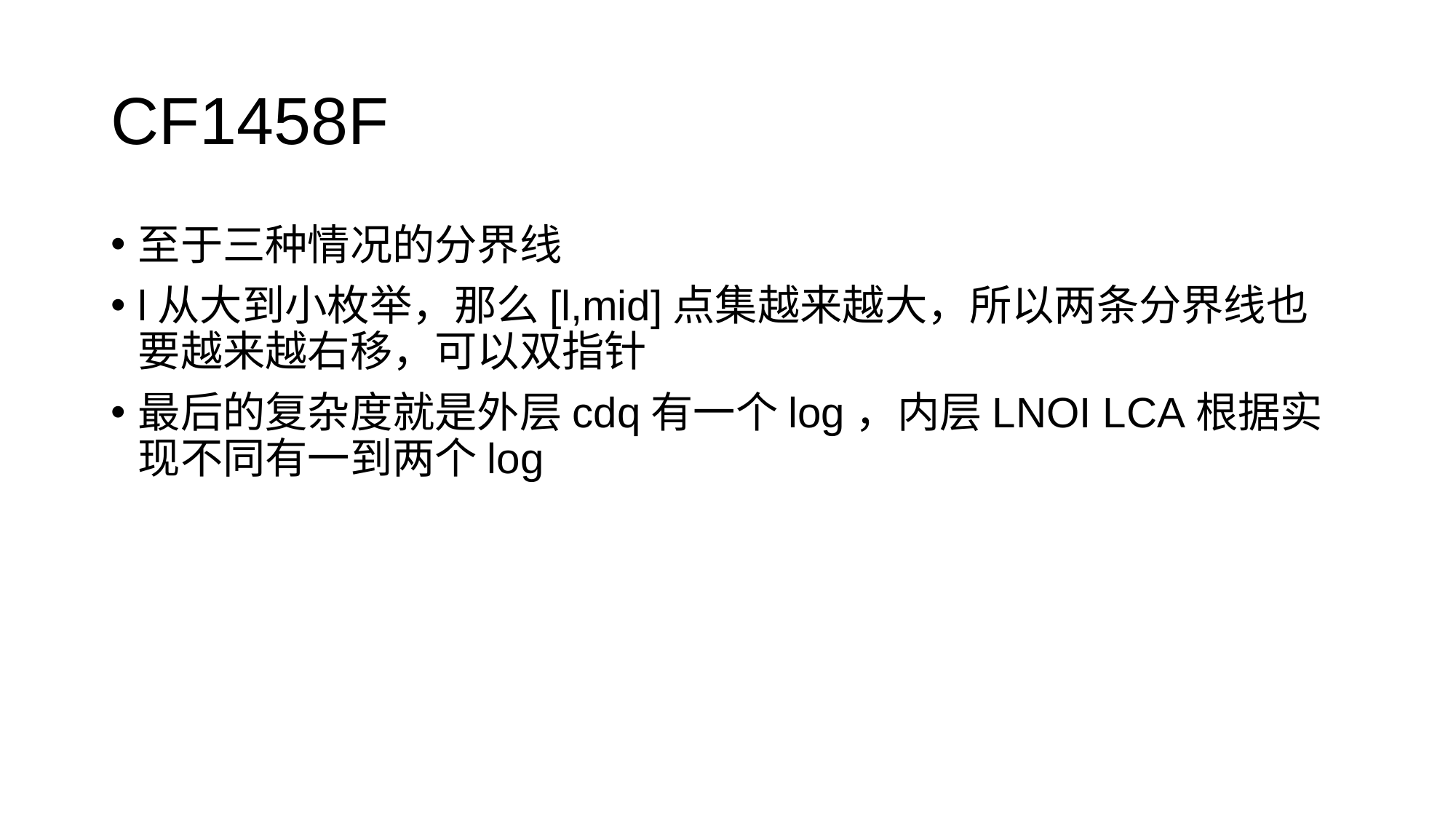

# CF1458F
至于三种情况的分界线
l从大到小枚举，那么[l,mid]点集越来越大，所以两条分界线也要越来越右移，可以双指针
最后的复杂度就是外层cdq有一个log，内层LNOI LCA根据实现不同有一到两个log